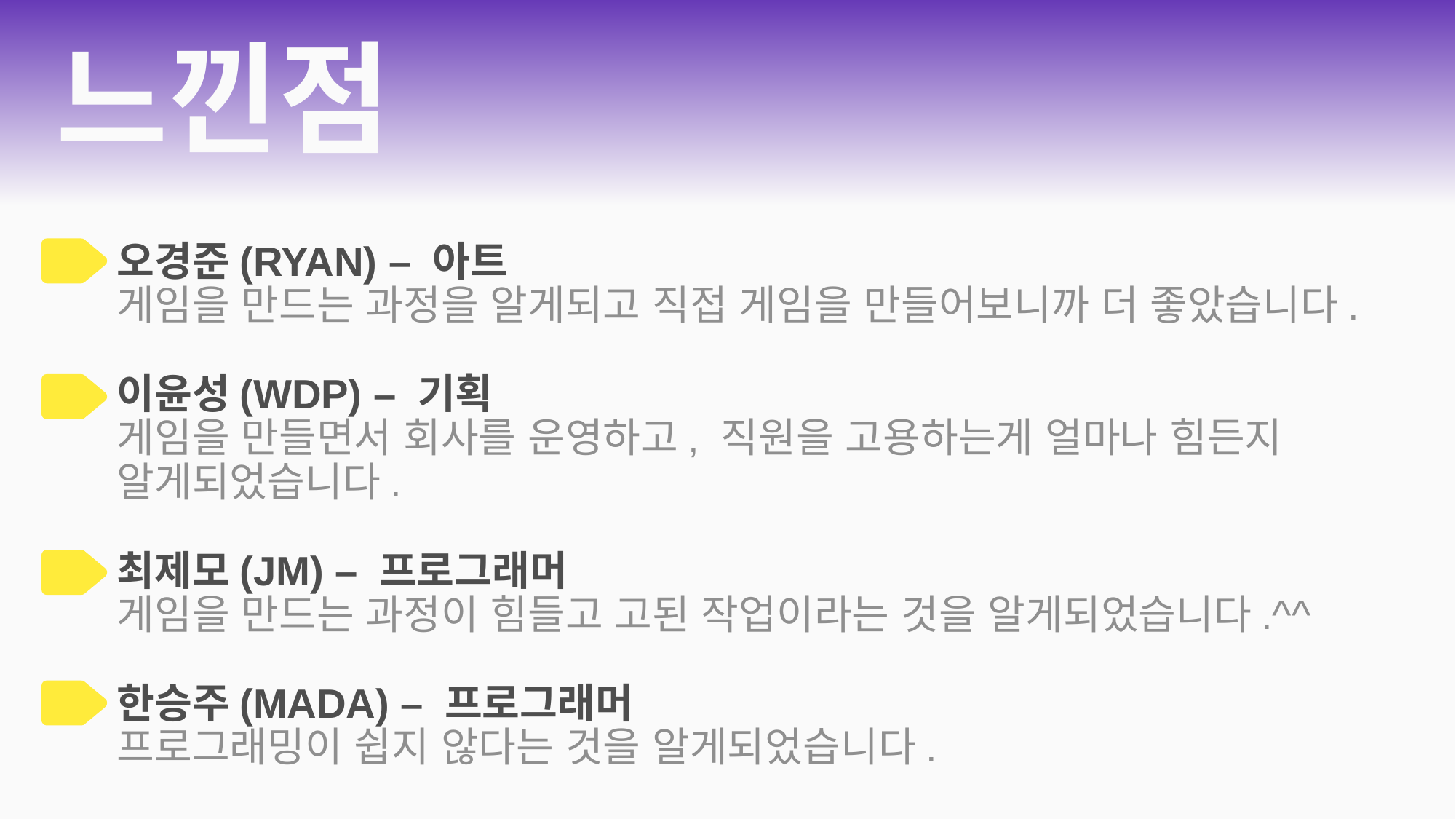

느낀점
오경준(RYAN) – 아트
게임을 만드는 과정을 알게되고 직접 게임을 만들어보니까 더 좋았습니다.

이윤성(WDP) – 기획
게임을 만들면서 회사를 운영하고, 직원을 고용하는게 얼마나 힘든지
알게되었습니다.

최제모(JM) – 프로그래머
게임을 만드는 과정이 힘들고 고된 작업이라는 것을 알게되었습니다.^^

한승주(MADA) – 프로그래머
프로그래밍이 쉽지 않다는 것을 알게되었습니다.